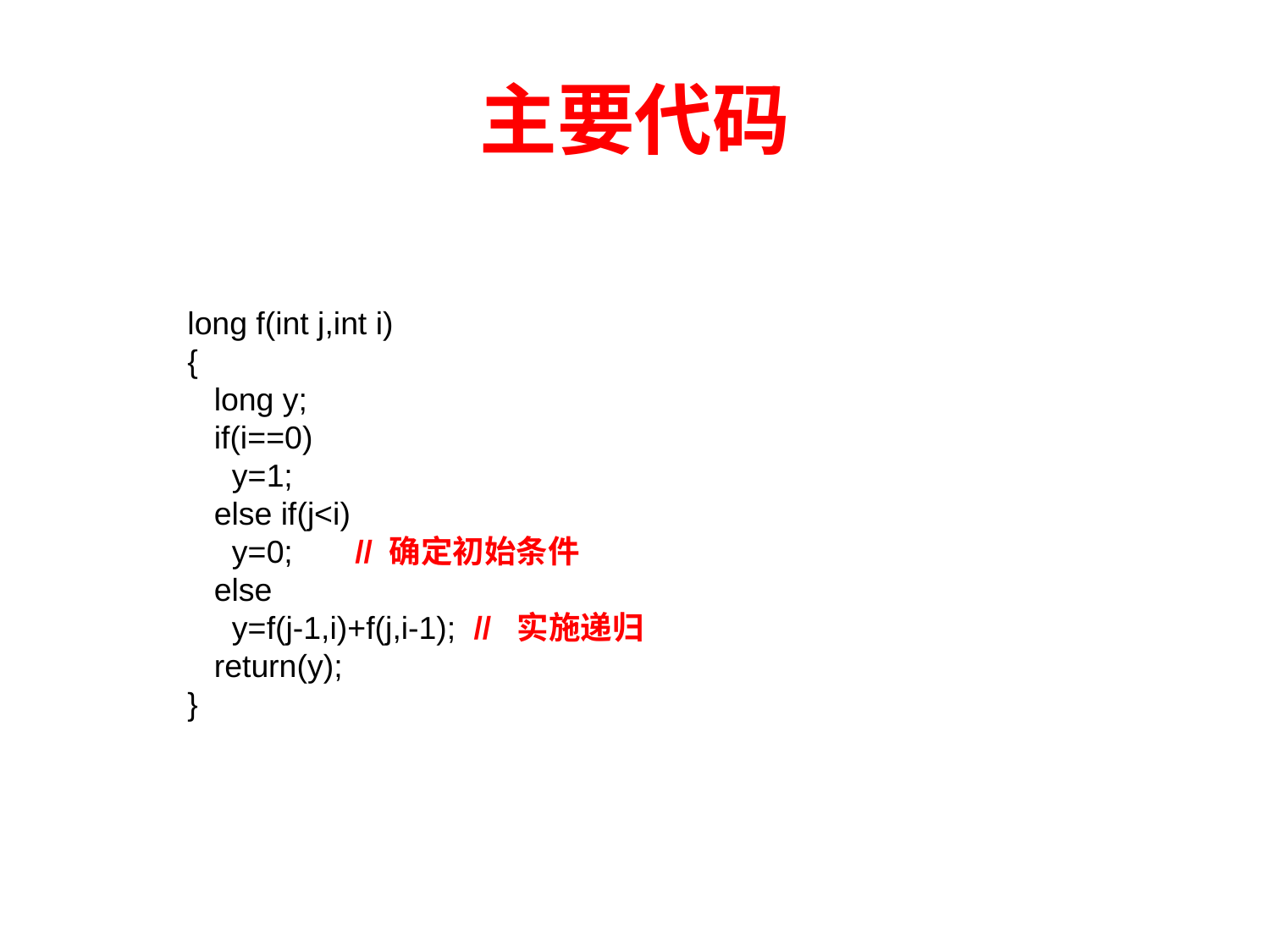

# 主要代码
long f(int j,int i)
{
   long y;
   if(i==0)
     y=1;
   else if(j<i)
     y=0;       // 确定初始条件
   else
     y=f(j-1,i)+f(j,i-1);  //  实施递归
   return(y);
}